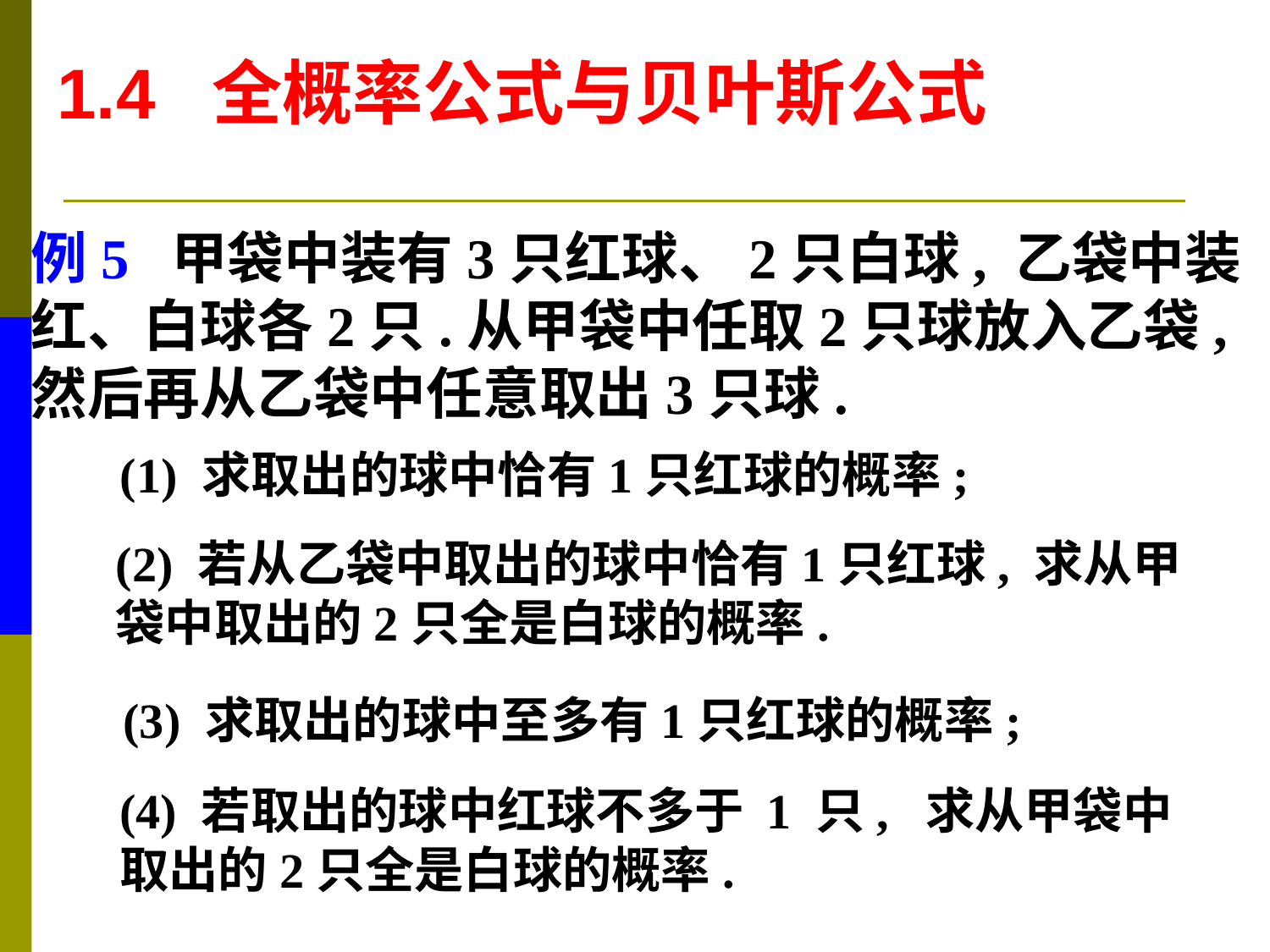

1.4  全概率公式与贝叶斯公式
例5  甲袋中装有3只红球、2只白球, 乙袋中装
红、白球各2只.从甲袋中任取2只球放入乙袋,
然后再从乙袋中任意取出3只球.
(1) 求取出的球中恰有1只红球的概率;
(2) 若从乙袋中取出的球中恰有1只红球, 求从甲
袋中取出的2只全是白球的概率.
(3) 求取出的球中至多有1只红球的概率;
(4) 若取出的球中红球不多于 1 只,  求从甲袋中
取出的2只全是白球的概率.